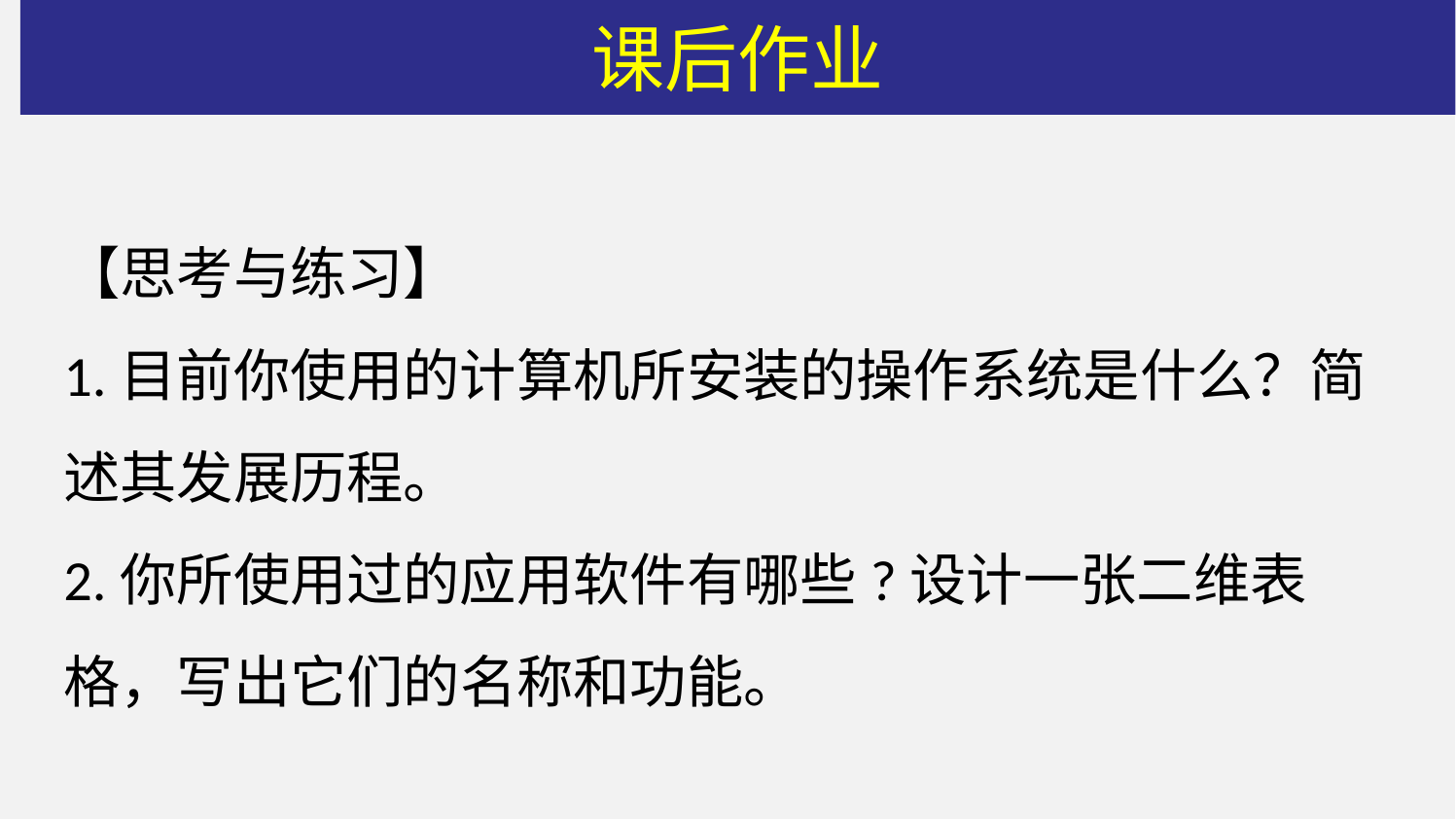

# 课后作业
【思考与练习】
1.目前你使用的计算机所安装的操作系统是什么？简述其发展历程。
2.你所使用过的应用软件有哪些?设计一张二维表格，写出它们的名称和功能。